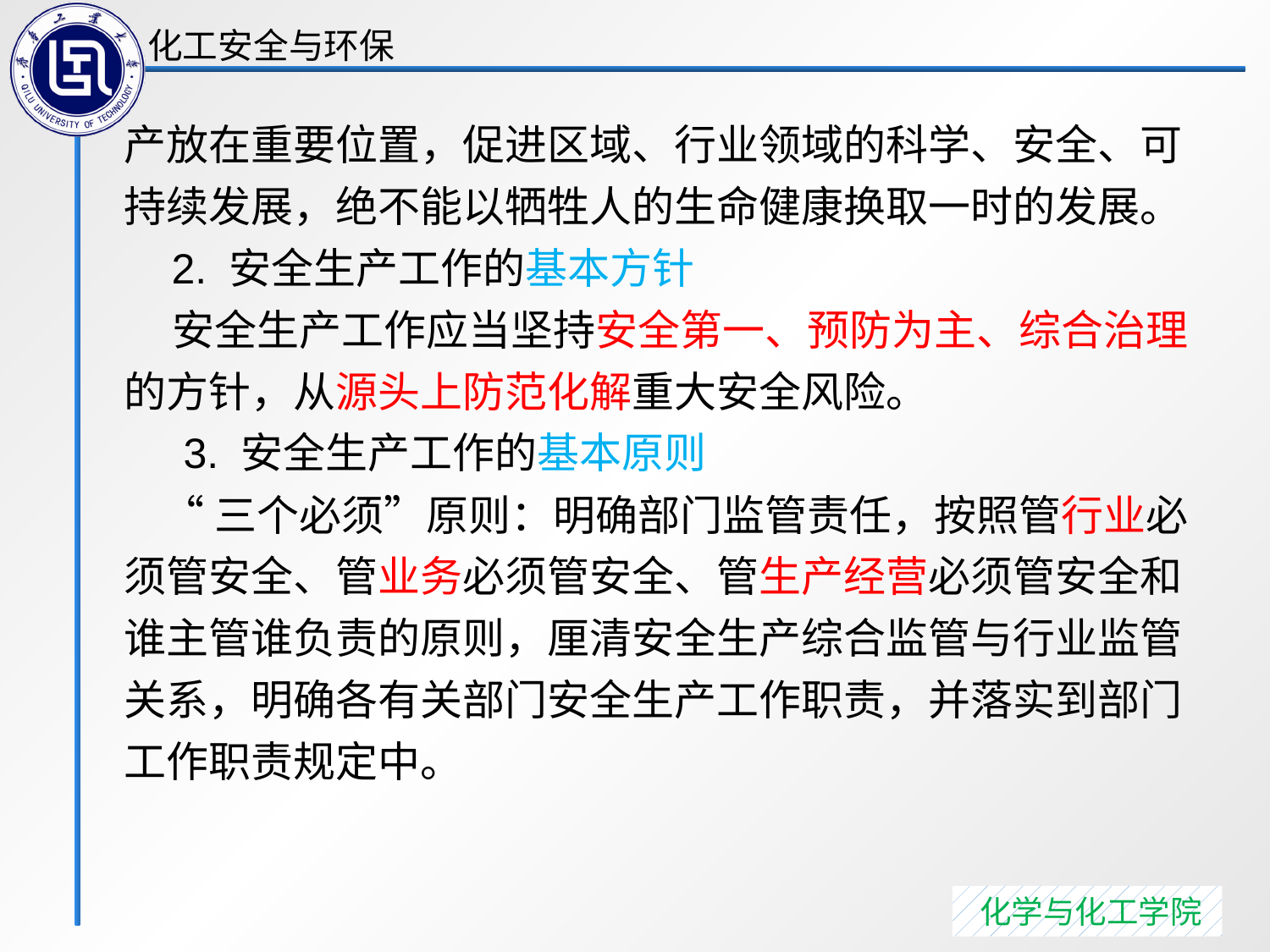

产放在重要位置，促进区域、行业领域的科学、安全、可持续发展，绝不能以牺牲人的生命健康换取一时的发展。
    2. 安全生产工作的基本方针
    安全生产工作应当坚持安全第一、预防为主、综合治理的方针，从源头上防范化解重大安全风险。
     3. 安全生产工作的基本原则
    “三个必须”原则：明确部门监管责任，按照管行业必须管安全、管业务必须管安全、管生产经营必须管安全和谁主管谁负责的原则，厘清安全生产综合监管与行业监管关系，明确各有关部门安全生产工作职责，并落实到部门工作职责规定中。